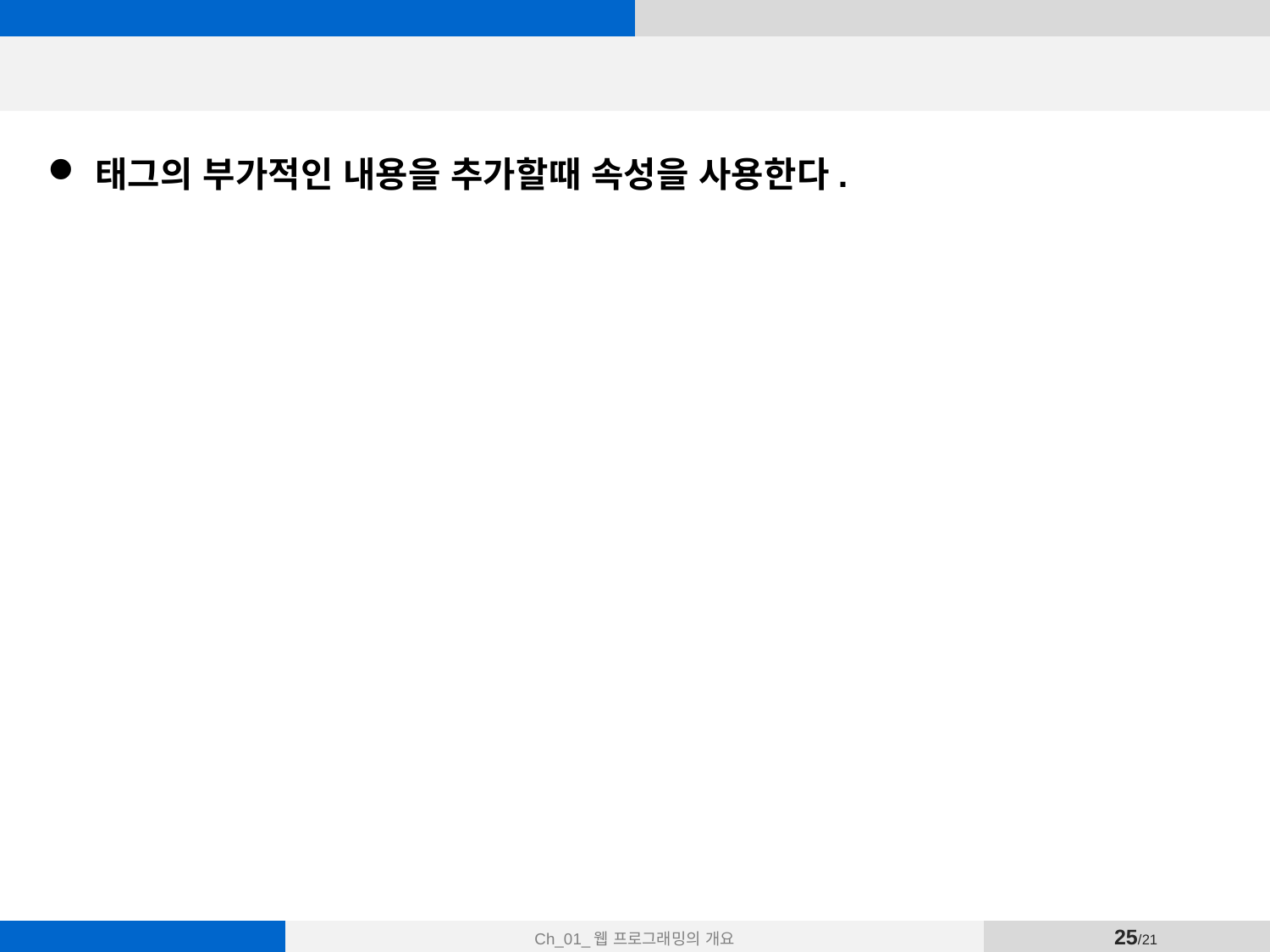

#
태그의 부가적인 내용을 추가할때 속성을 사용한다.